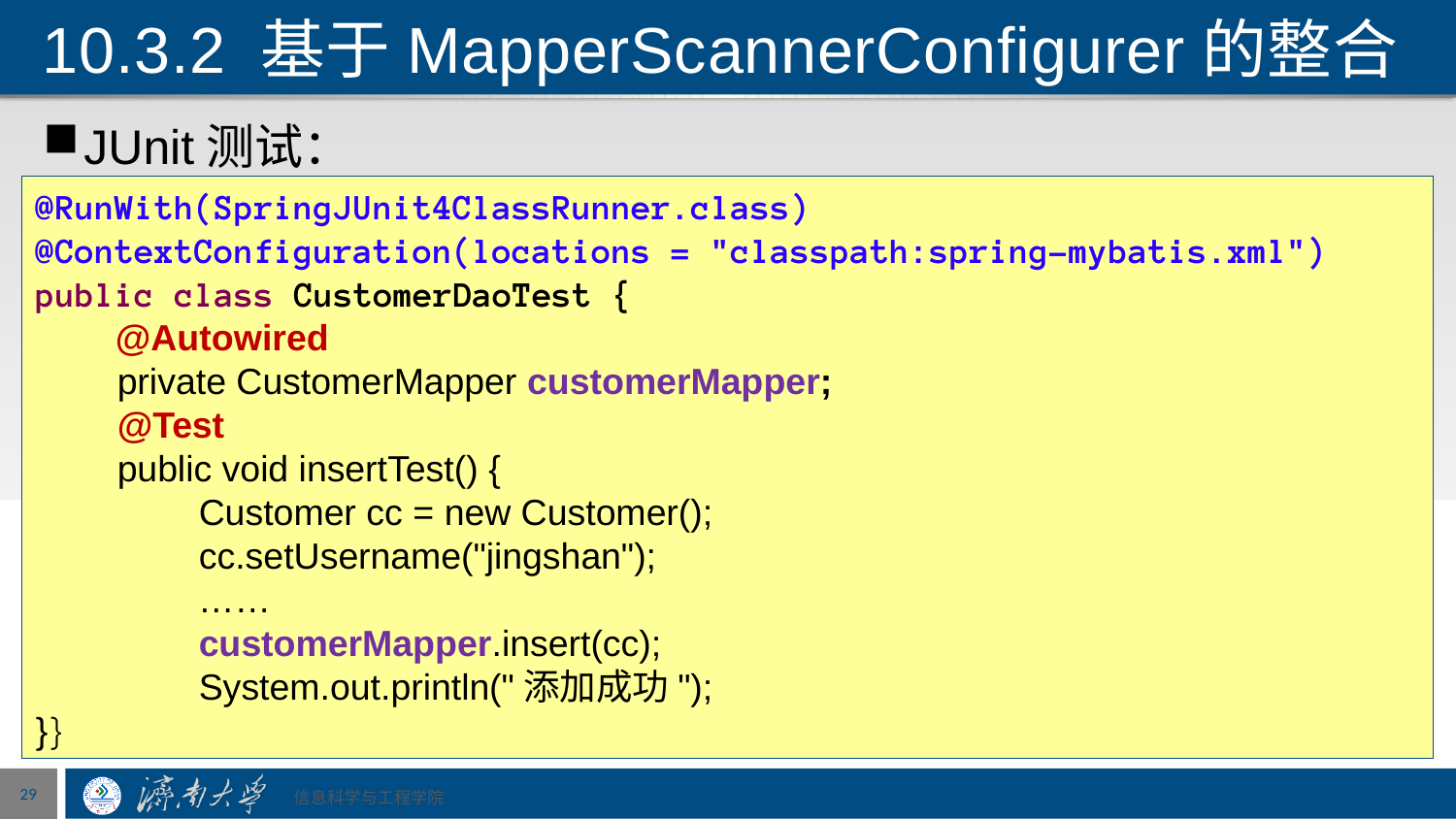

# 10.3.2 基于MapperScannerConfigurer的整合
JUnit测试：
@RunWith(SpringJUnit4ClassRunner.class)
@ContextConfiguration(locations = "classpath:spring-mybatis.xml")
public class CustomerDaoTest {
    @Autowired
        private CustomerMapper customerMapper;
        @Test
        public void insertTest() {
                Customer cc = new Customer();
                cc.setUsername("jingshan");
                ……
                customerMapper.insert(cc);
                System.out.println("添加成功");
}}